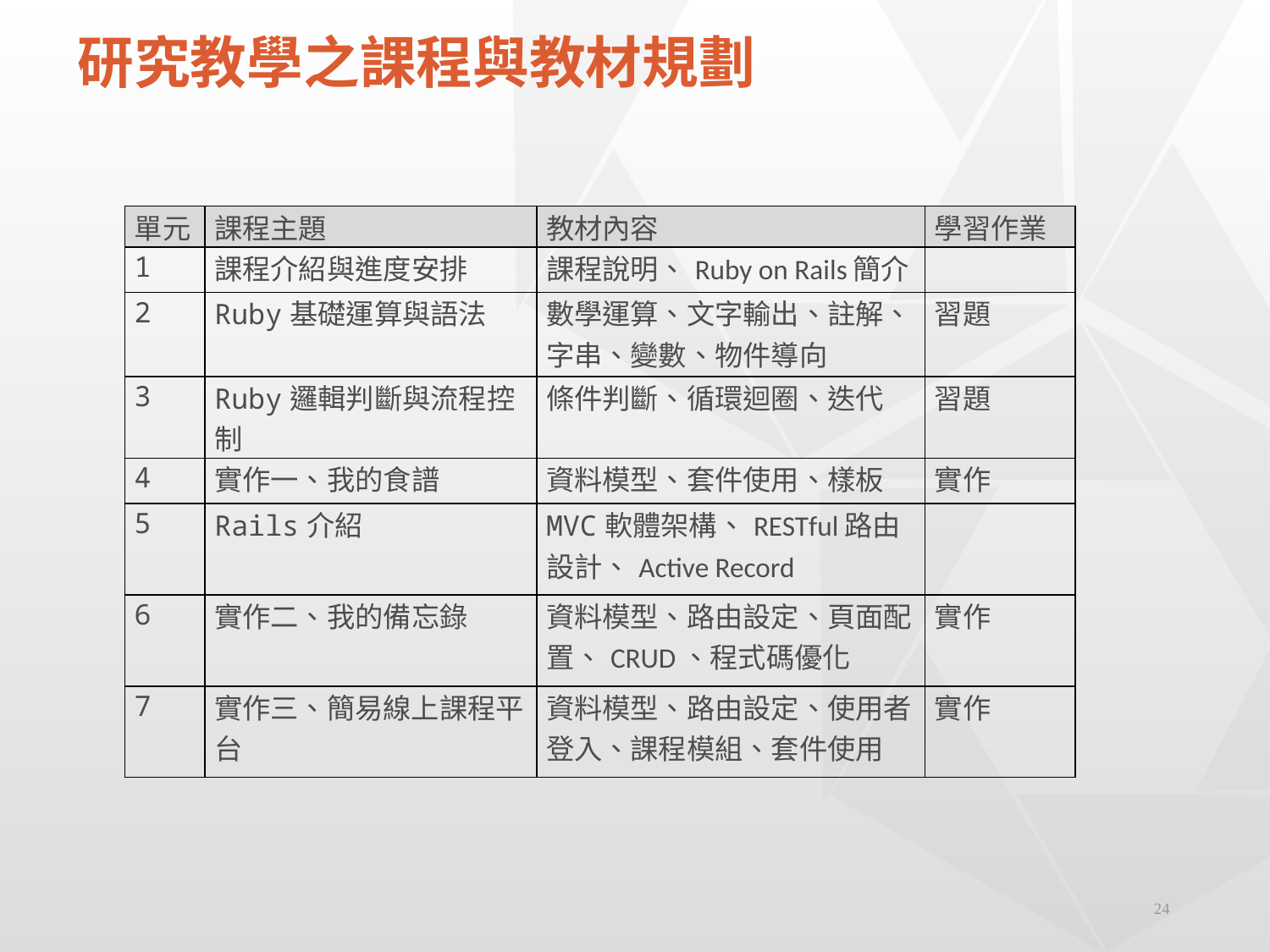

# 研究教學之課程與教材規劃
| 單元 | 課程主題 | 教材內容 | 學習作業 |
| --- | --- | --- | --- |
| 1 | 課程介紹與進度安排 | 課程說明、Ruby on Rails簡介 |  |
| 2 | Ruby基礎運算與語法 | 數學運算、文字輸出、註解、字串、變數、物件導向 | 習題 |
| 3 | Ruby邏輯判斷與流程控制 | 條件判斷、循環迴圈、迭代 | 習題 |
| 4 | 實作一、我的食譜 | 資料模型、套件使用、樣板 | 實作 |
| 5 | Rails介紹 | MVC軟體架構、RESTful路由設計、Active Record |  |
| 6 | 實作二、我的備忘錄 | 資料模型、路由設定、頁面配置、CRUD、程式碼優化 | 實作 |
| 7 | 實作三、簡易線上課程平台 | 資料模型、路由設定、使用者登入、課程模組、套件使用 | 實作 |
24